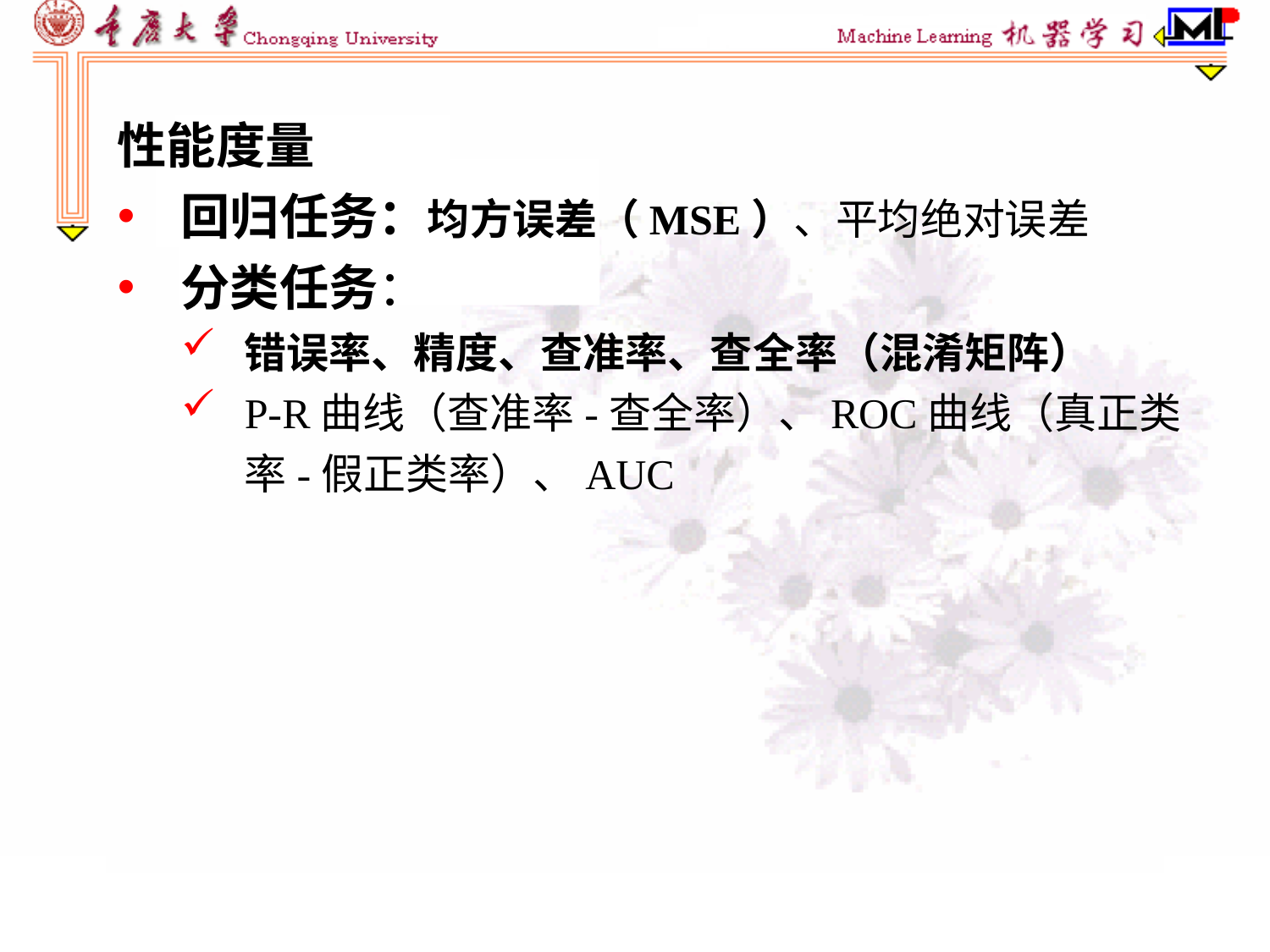

性能度量
回归任务：均方误差（MSE）、平均绝对误差
分类任务：
错误率、精度、查准率、查全率（混淆矩阵）
P-R曲线（查准率-查全率）、ROC曲线（真正类率-假正类率）、AUC